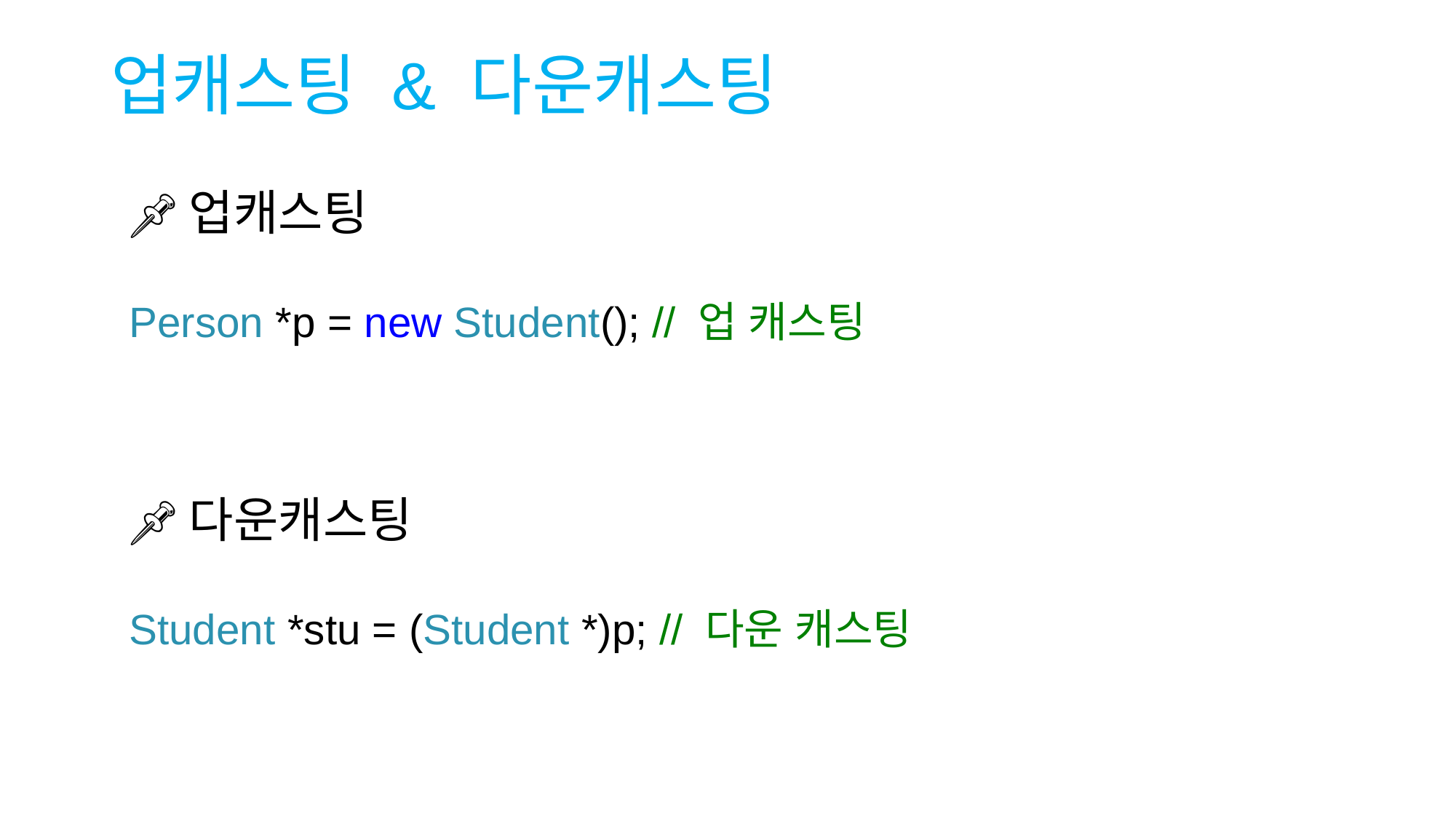

# 업캐스팅 & 다운캐스팅
📌업캐스팅

Person *p = new Student(); // 업 캐스팅

📌다운캐스팅

Student *stu = (Student *)p; // 다운 캐스팅